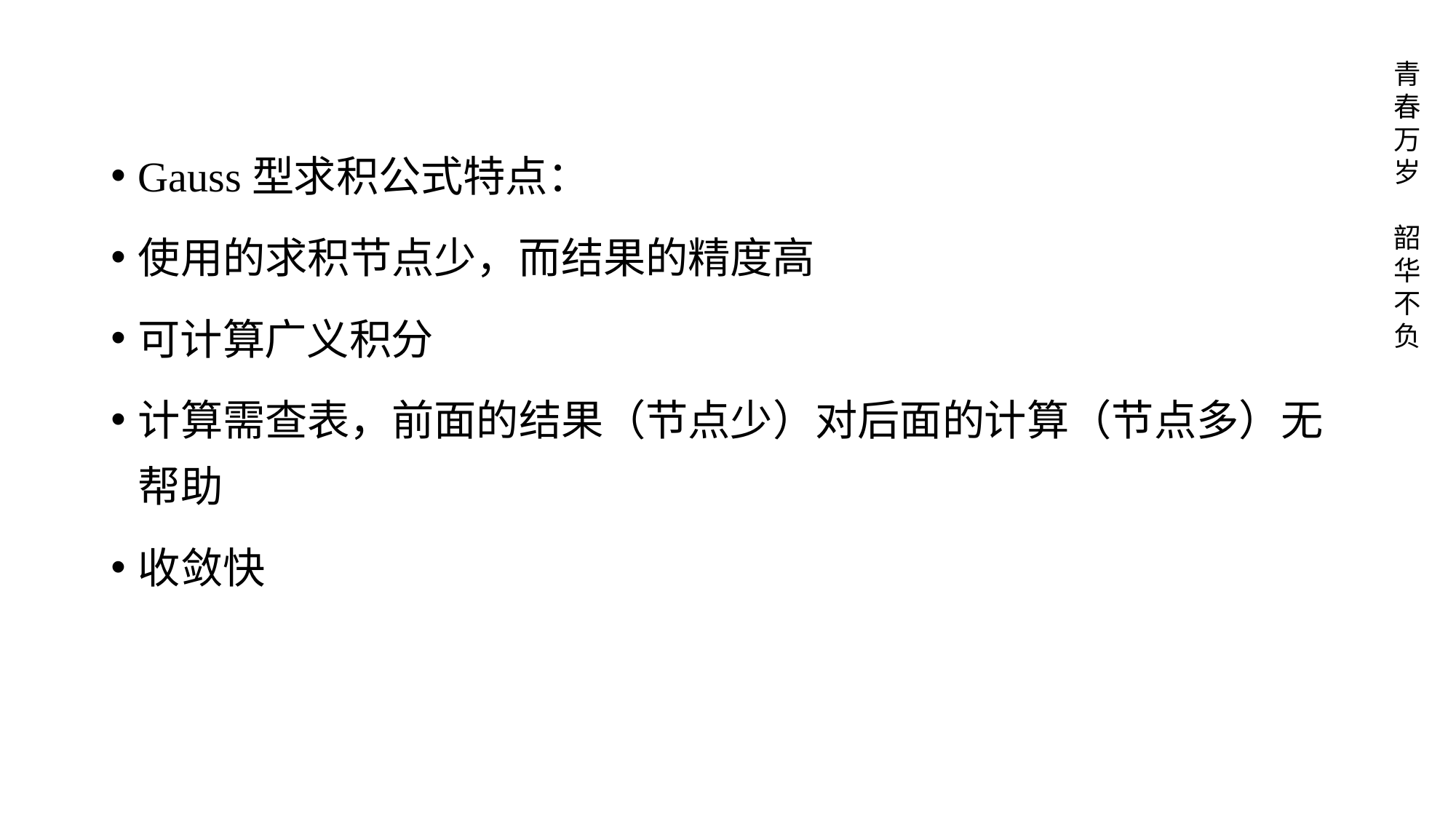

青 春 万 岁
Gauss型求积公式特点：
使用的求积节点少，而结果的精度高
可计算广义积分
计算需查表，前面的结果（节点少）对后面的计算（节点多）无 帮助
韶 华 不 负
收敛快